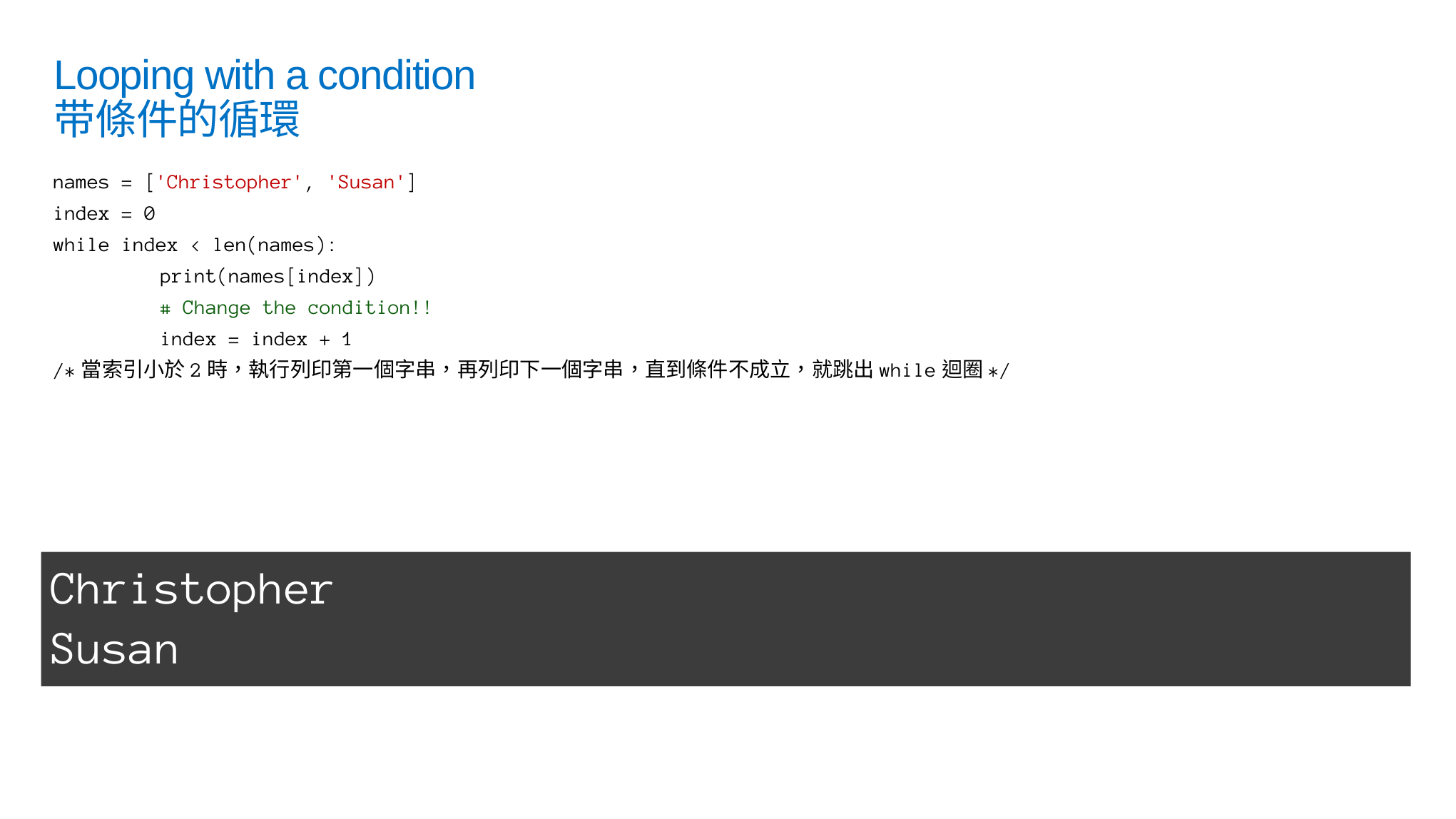

# Looping with a condition 带條件的循環
names = ['Christopher', 'Susan']
index = 0
while index < len(names):
	print(names[index])
	# Change the condition!!
	index = index + 1
/*當索引小於2時，執行列印第一個字串，再列印下一個字串，直到條件不成立，就跳出while迴圈*/
Christopher
Susan